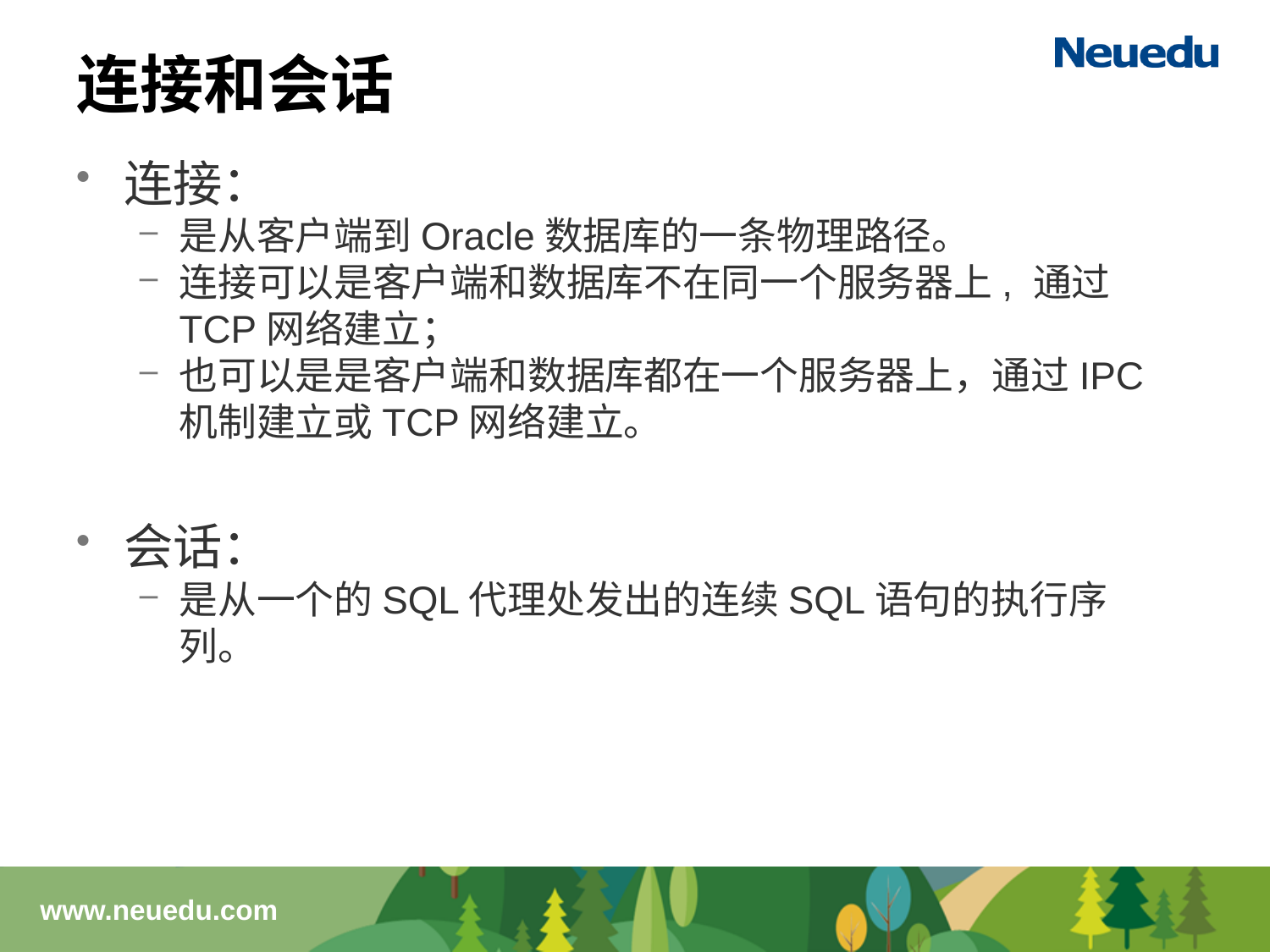

# 连接和会话
连接：
是从客户端到Oracle数据库的一条物理路径。
连接可以是客户端和数据库不在同一个服务器上, 通过TCP网络建立；
也可以是是客户端和数据库都在一个服务器上，通过IPC机制建立或TCP网络建立。

会话：
是从一个的SQL代理处发出的连续SQL语句的执行序列。